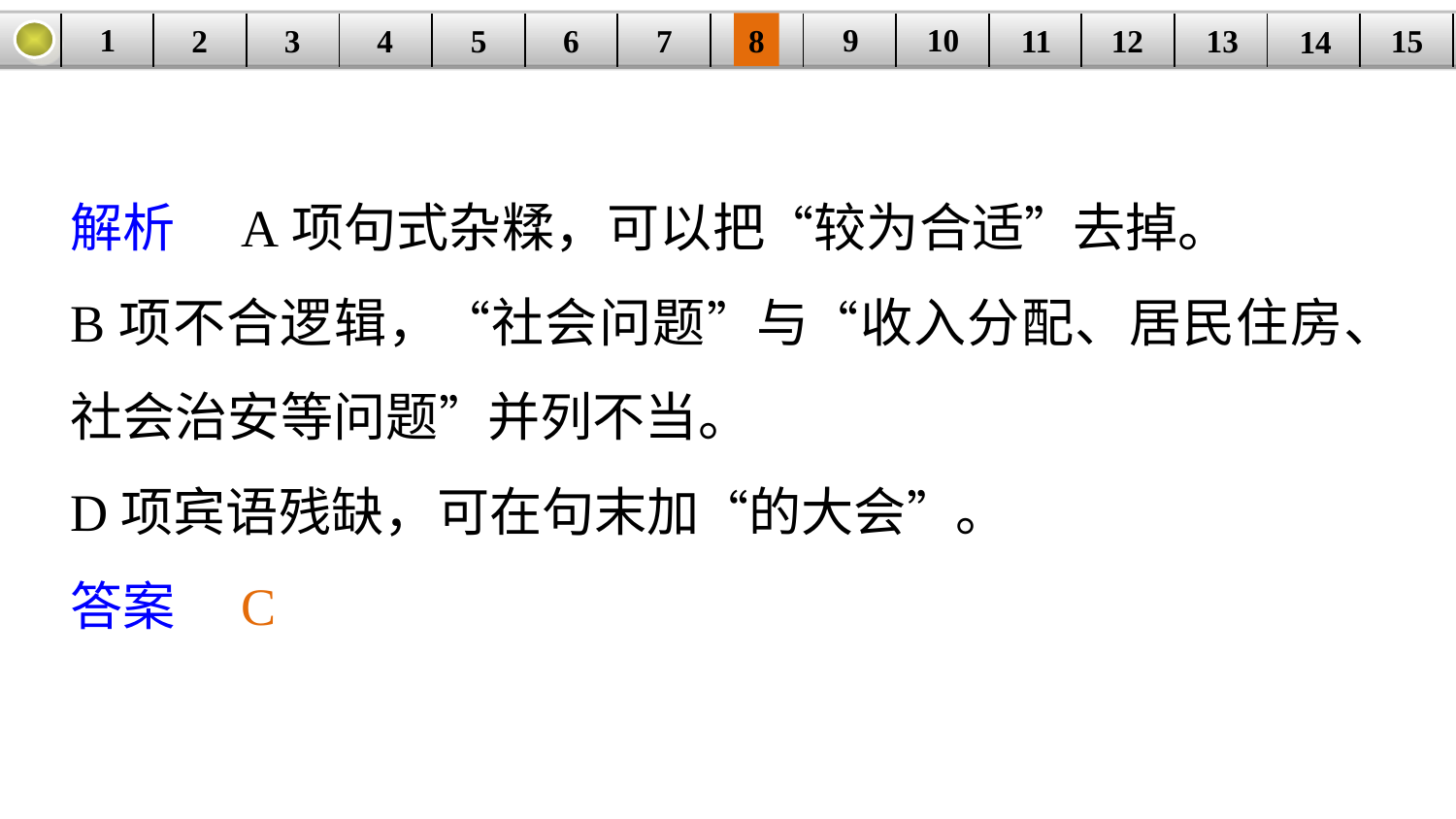

9
10
1
3
4
5
6
8
11
2
12
15
|  |  |  |  |  |  |  |  |  |  |  |  |  |  |  |
| --- | --- | --- | --- | --- | --- | --- | --- | --- | --- | --- | --- | --- | --- | --- |
7
13
14

解析　A项句式杂糅，可以把“较为合适”去掉。
B项不合逻辑，“社会问题”与“收入分配、居民住房、社会治安等问题”并列不当。
D项宾语残缺，可在句末加“的大会”。
答案　C